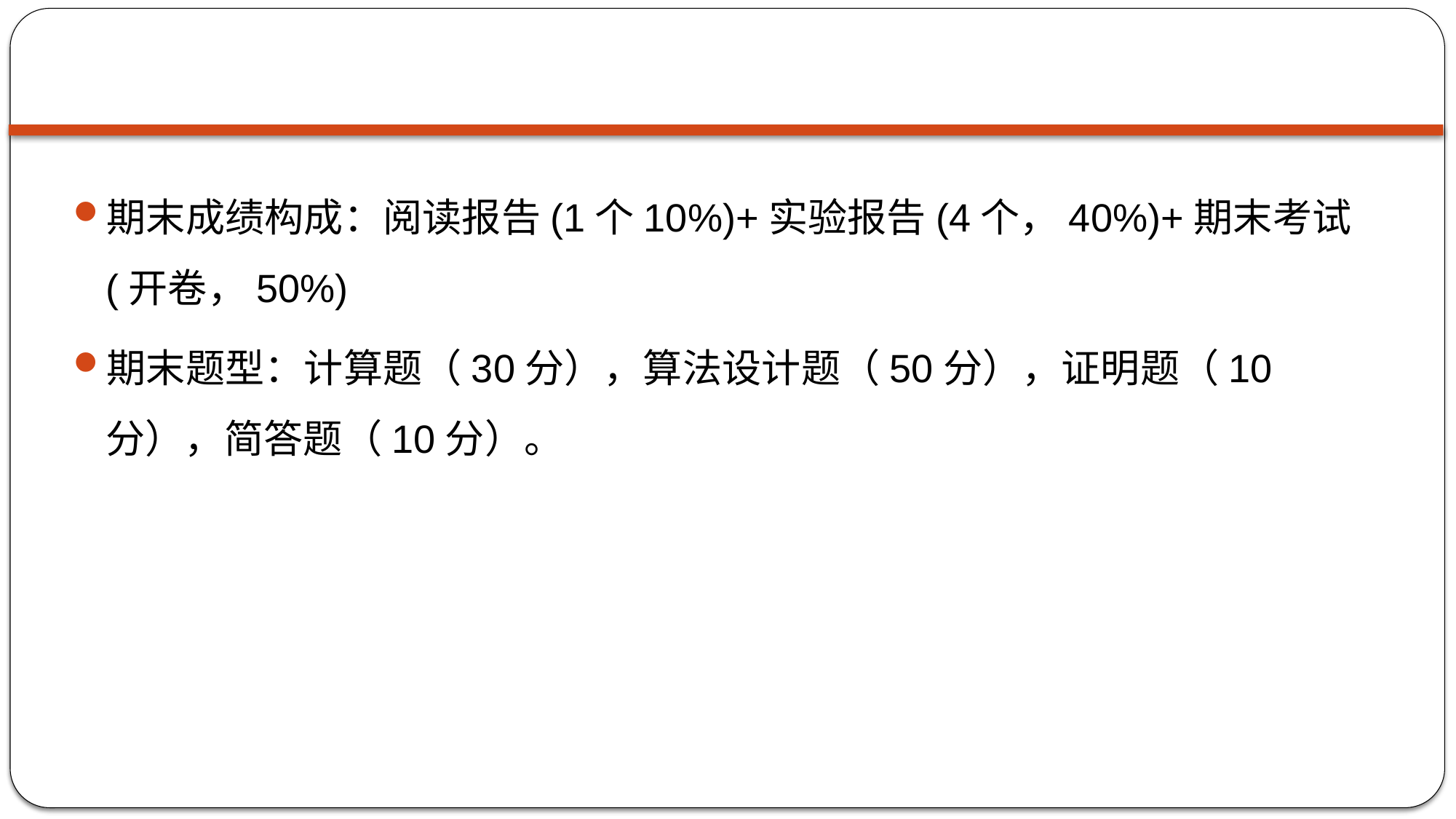

#
期末成绩构成：阅读报告(1个10%)+实验报告(4个，40%)+期末考试(开卷，50%)
期末题型：计算题（30分），算法设计题（50分），证明题（10分），简答题（10分）。